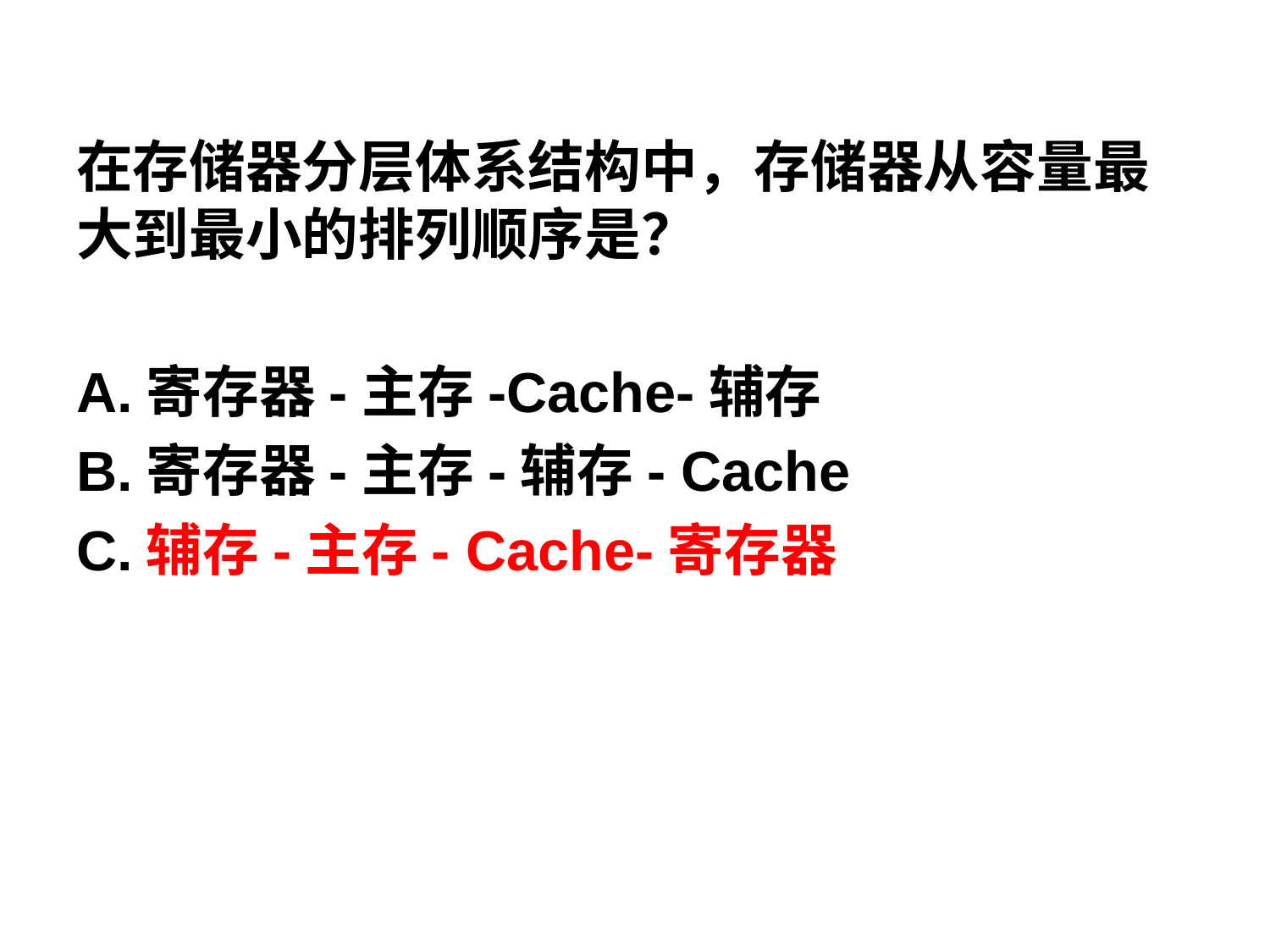

在存储器分层体系结构中，存储器从容量最大到最小的排列顺序是？

A.寄存器-主存-Cache-辅存
B.寄存器-主存-辅存- Cache
C.辅存-主存- Cache-寄存器